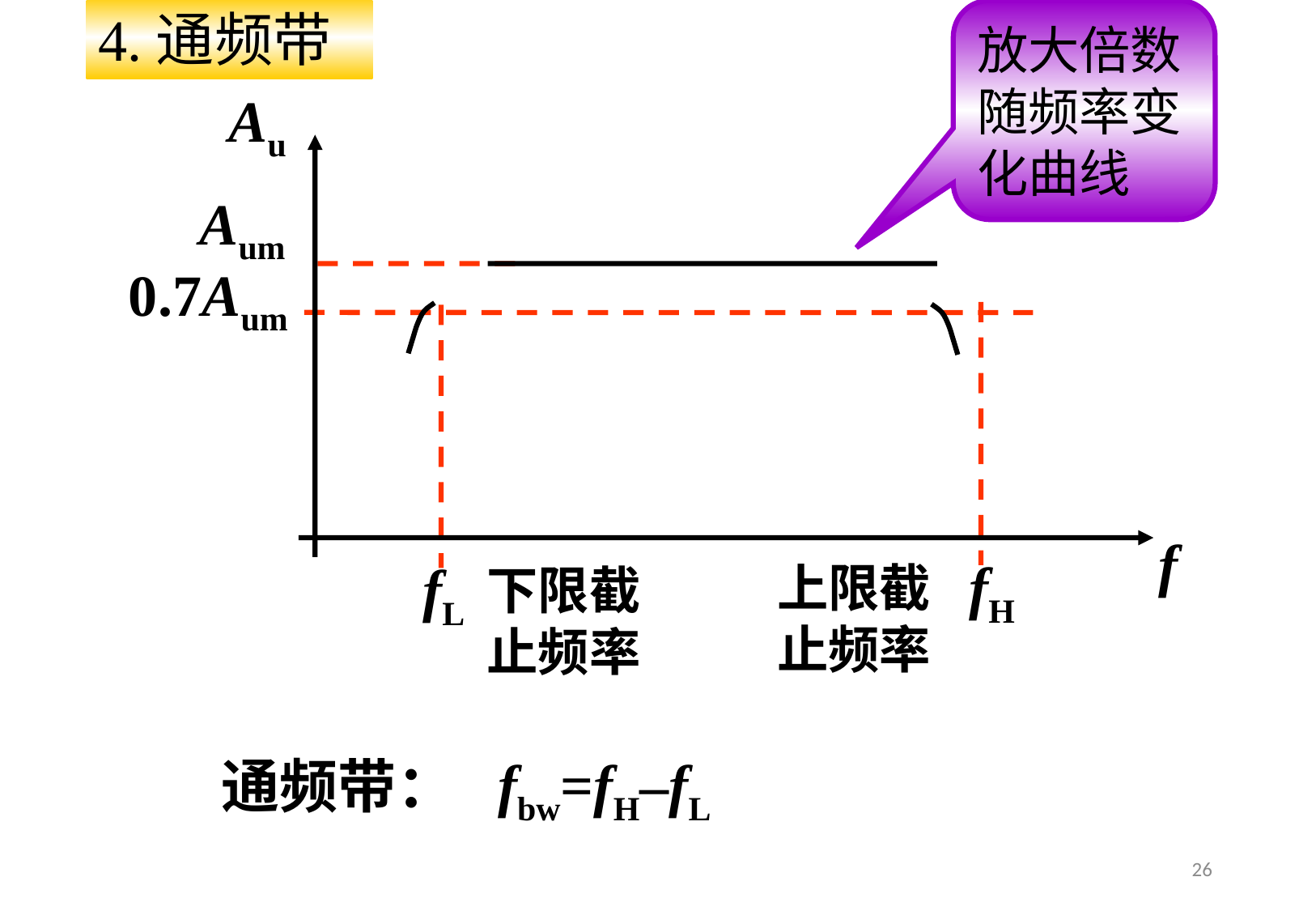

4.通频带
放大倍数随频率变化曲线
Au

f

Aum

0.7Aum

fH
上限截止频率

fL
下限截止频率
通频带：
fbw=fH–fL
26